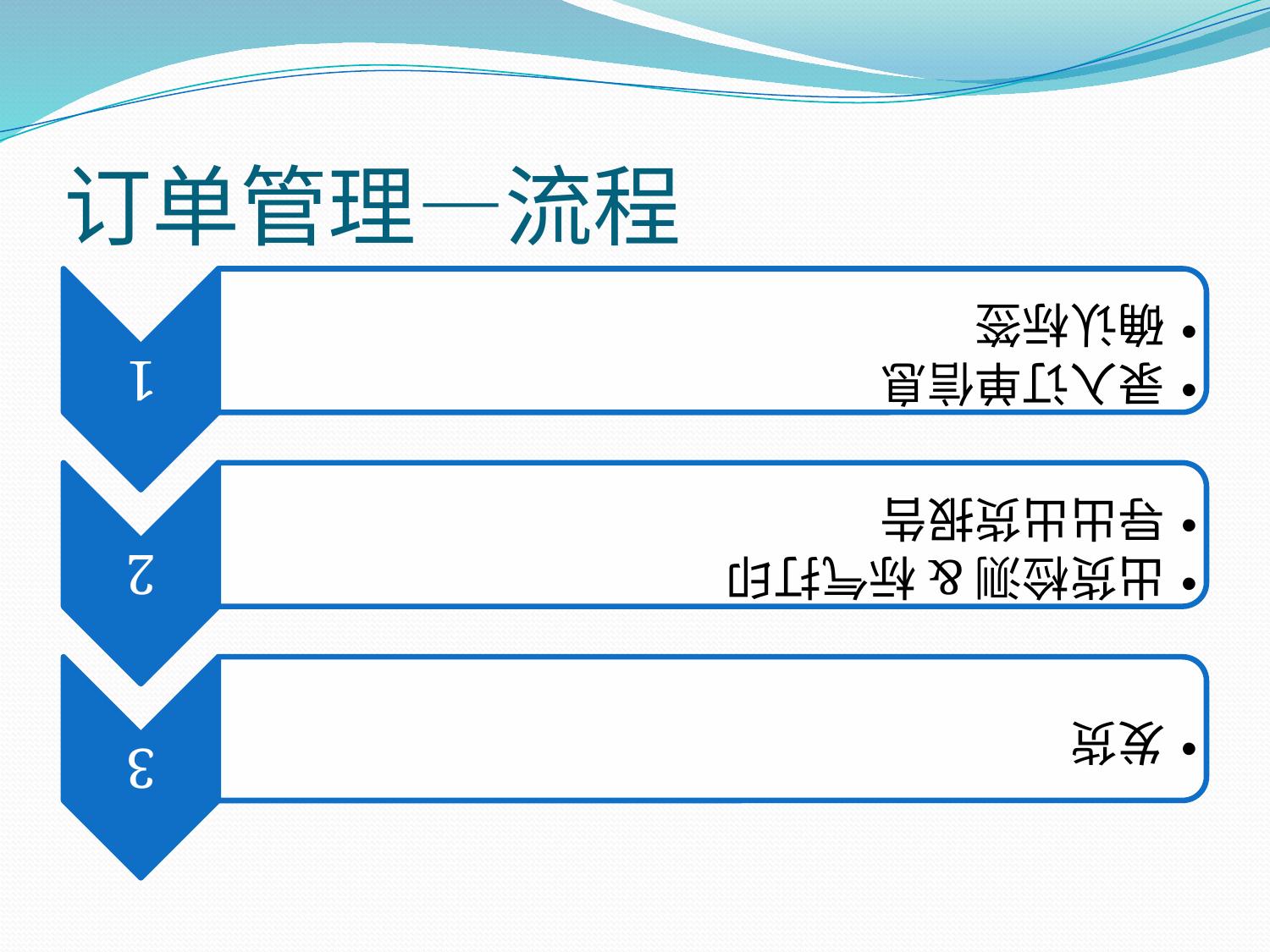

# 订单管理—流程
1
录入订单信息
确认标签
2
出货检测&标气打印
导出出货报告
3
发货